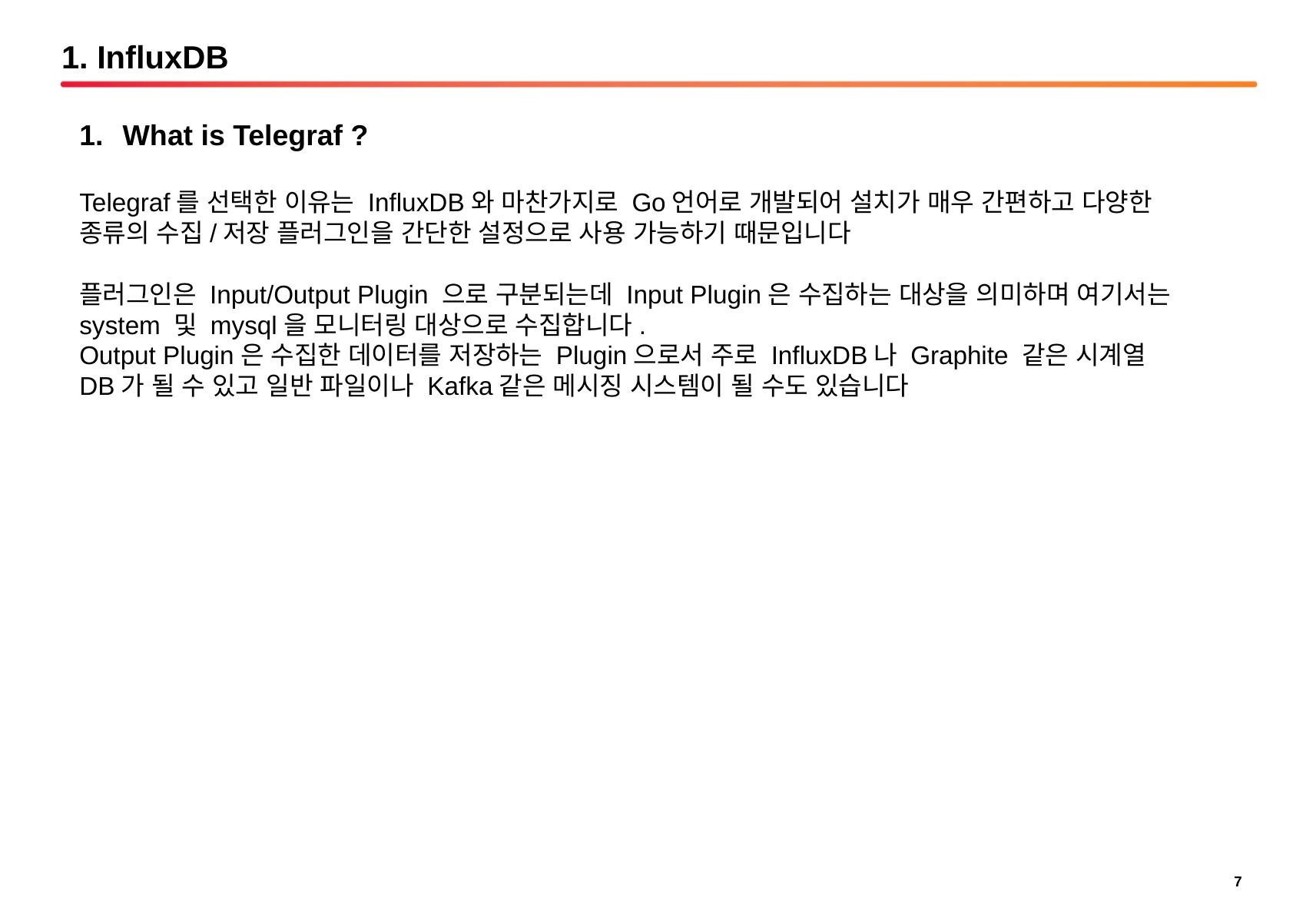

# 1. InfluxDB
What is Telegraf ?

Telegraf를 선택한 이유는 InfluxDB와 마찬가지로 Go언어로 개발되어 설치가 매우 간편하고 다양한 종류의 수집/저장 플러그인을 간단한 설정으로 사용 가능하기 때문입니다

플러그인은 Input/Output Plugin 으로 구분되는데 Input Plugin은 수집하는 대상을 의미하며 여기서는 system 및 mysql을 모니터링 대상으로 수집합니다.
Output Plugin은 수집한 데이터를 저장하는 Plugin으로서 주로 InfluxDB나 Graphite 같은 시계열DB가 될 수 있고 일반 파일이나 Kafka같은 메시징 시스템이 될 수도 있습니다